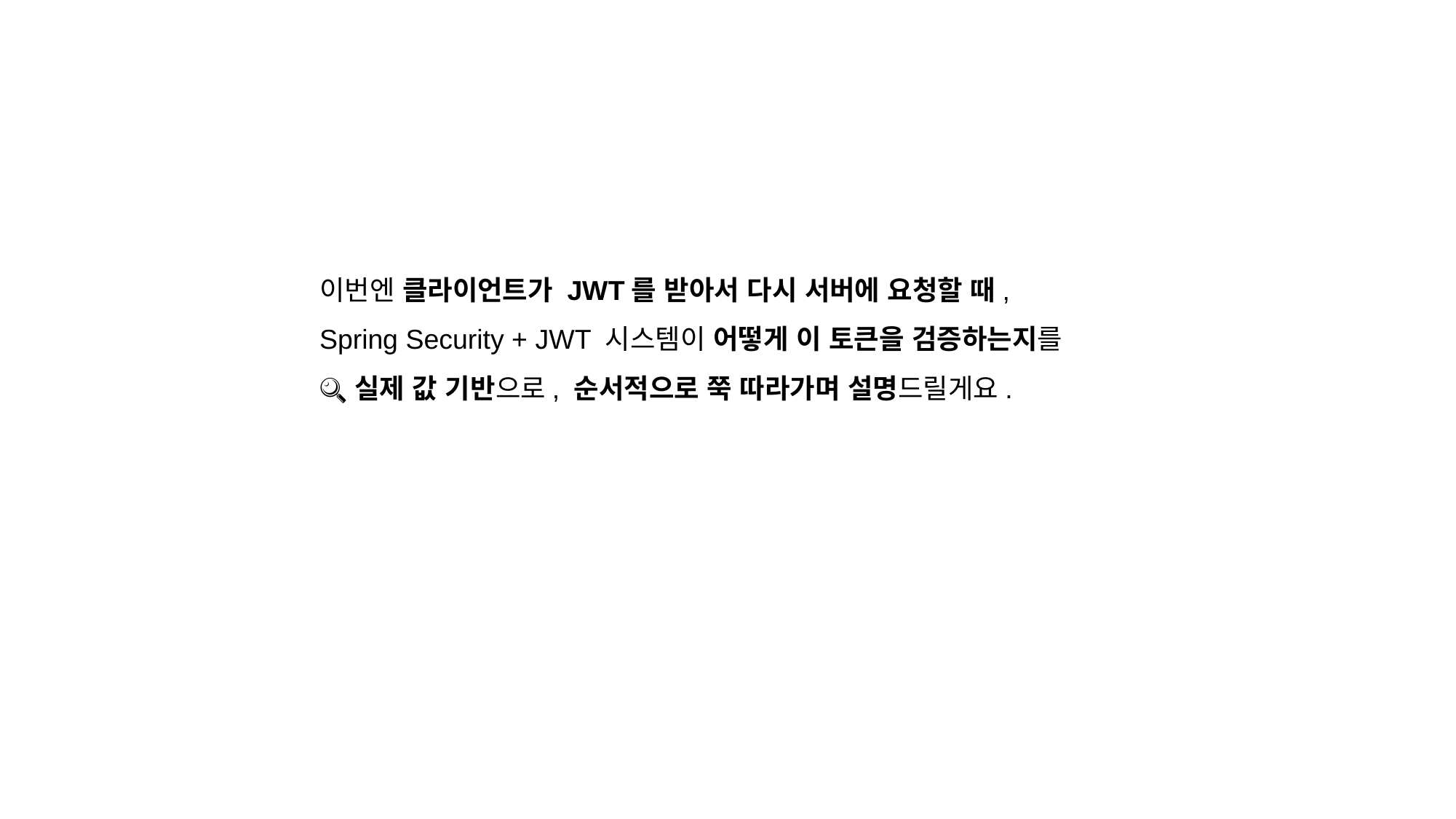

이번엔 클라이언트가 JWT를 받아서 다시 서버에 요청할 때,
Spring Security + JWT 시스템이 어떻게 이 토큰을 검증하는지를
🔍 실제 값 기반으로, 순서적으로 쭉 따라가며 설명드릴게요.